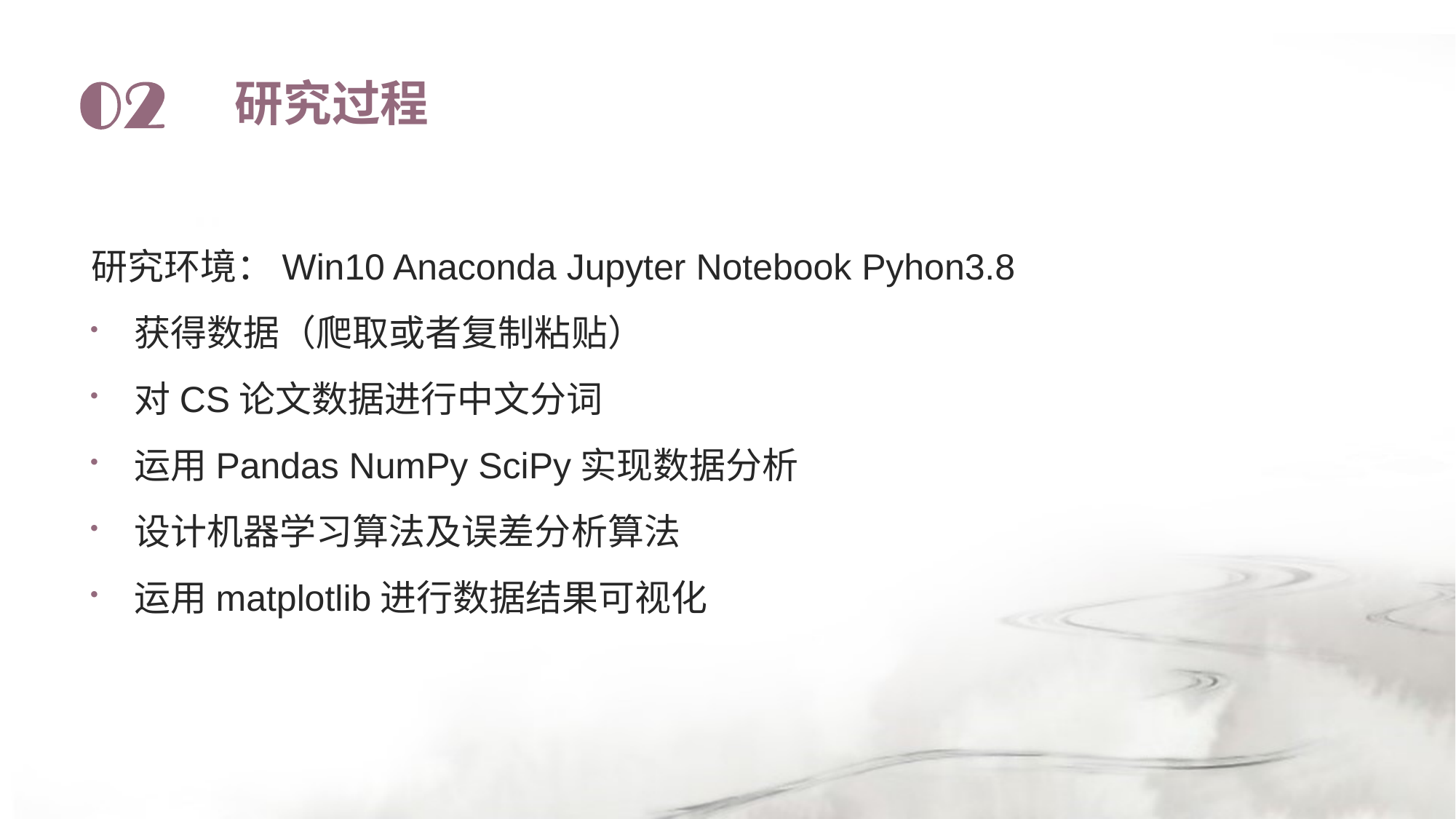

# 研究过程

研究环境：Win10 Anaconda Jupyter Notebook Pyhon3.8
获得数据（爬取或者复制粘贴）
对CS论文数据进行中文分词
运用Pandas NumPy SciPy实现数据分析
设计机器学习算法及误差分析算法
运用matplotlib进行数据结果可视化